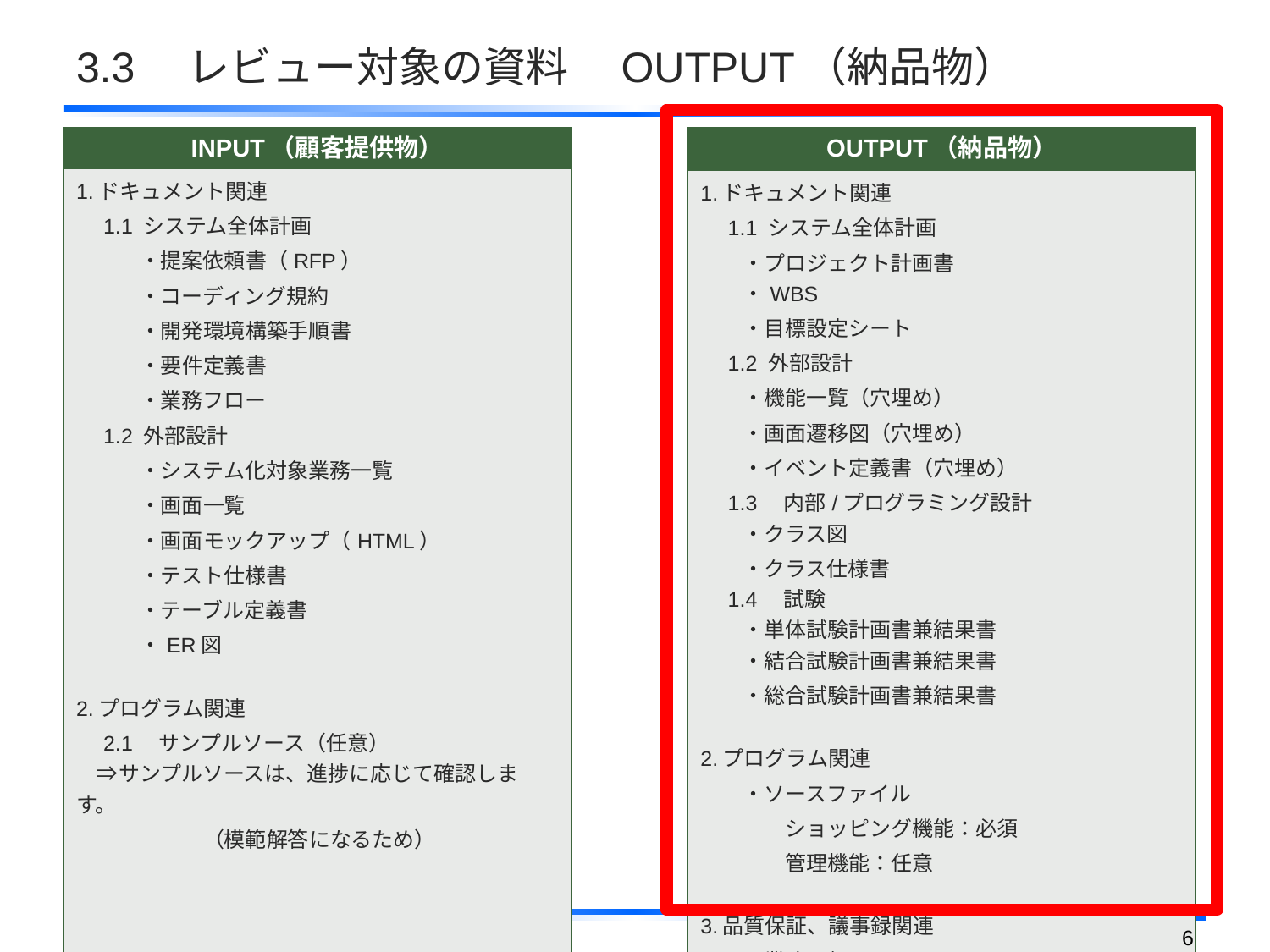

# 3.3　レビュー対象の資料　OUTPUT（納品物）

| INPUT（顧客提供物） |
| --- |
| 1.ドキュメント関連 　1.1 システム全体計画 　　　・提案依頼書（RFP） 　　　・コーディング規約 　　　・開発環境構築手順書 　　　・要件定義書 　　　・業務フロー 　1.2 外部設計 　　　・システム化対象業務一覧 　　　・画面一覧 　　　・画面モックアップ（HTML） 　　　・テスト仕様書 　　　・テーブル定義書 　　　・ER図 2.プログラム関連 　2.1　サンプルソース（任意） 　⇒サンプルソースは、進捗に応じて確認します。　 　　　　　　（模範解答になるため） |
| OUTPUT（納品物） |
| --- |
| 1.ドキュメント関連 　1.1 システム全体計画 　　・プロジェクト計画書 　　・WBS 　　・目標設定シート 　1.2 外部設計 　　・機能一覧（穴埋め） 　　・画面遷移図（穴埋め） 　　・イベント定義書（穴埋め） 　1.3　内部/プログラミング設計 　　・クラス図 　　・クラス仕様書 　1.4　試験 　　・単体試験計画書兼結果書 　　・結合試験計画書兼結果書 　　・総合試験計画書兼結果書 2.プログラム関連 　　・ソースファイル 　　　　ショッピング機能：必須 　　　　管理機能：任意 3.品質保証、議事録関連 　　・業務日報 　　・バグ管理簿 　　・議事録 |
6